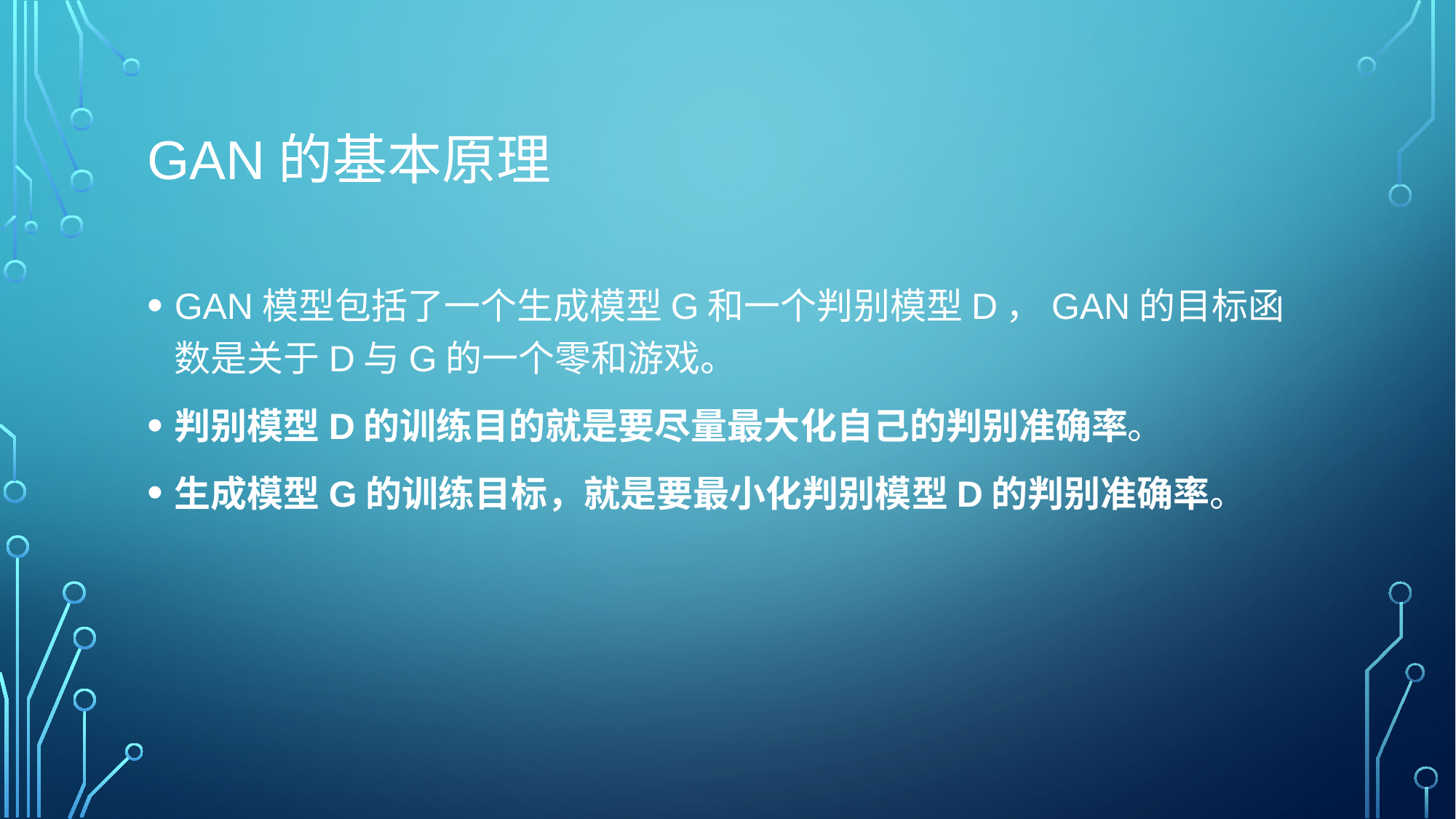

# GAN的基本原理
GAN模型包括了一个生成模型G和一个判别模型D，GAN的目标函数是关于D与G的一个零和游戏。
判别模型D的训练目的就是要尽量最大化自己的判别准确率。
生成模型G的训练目标，就是要最小化判别模型D的判别准确率。